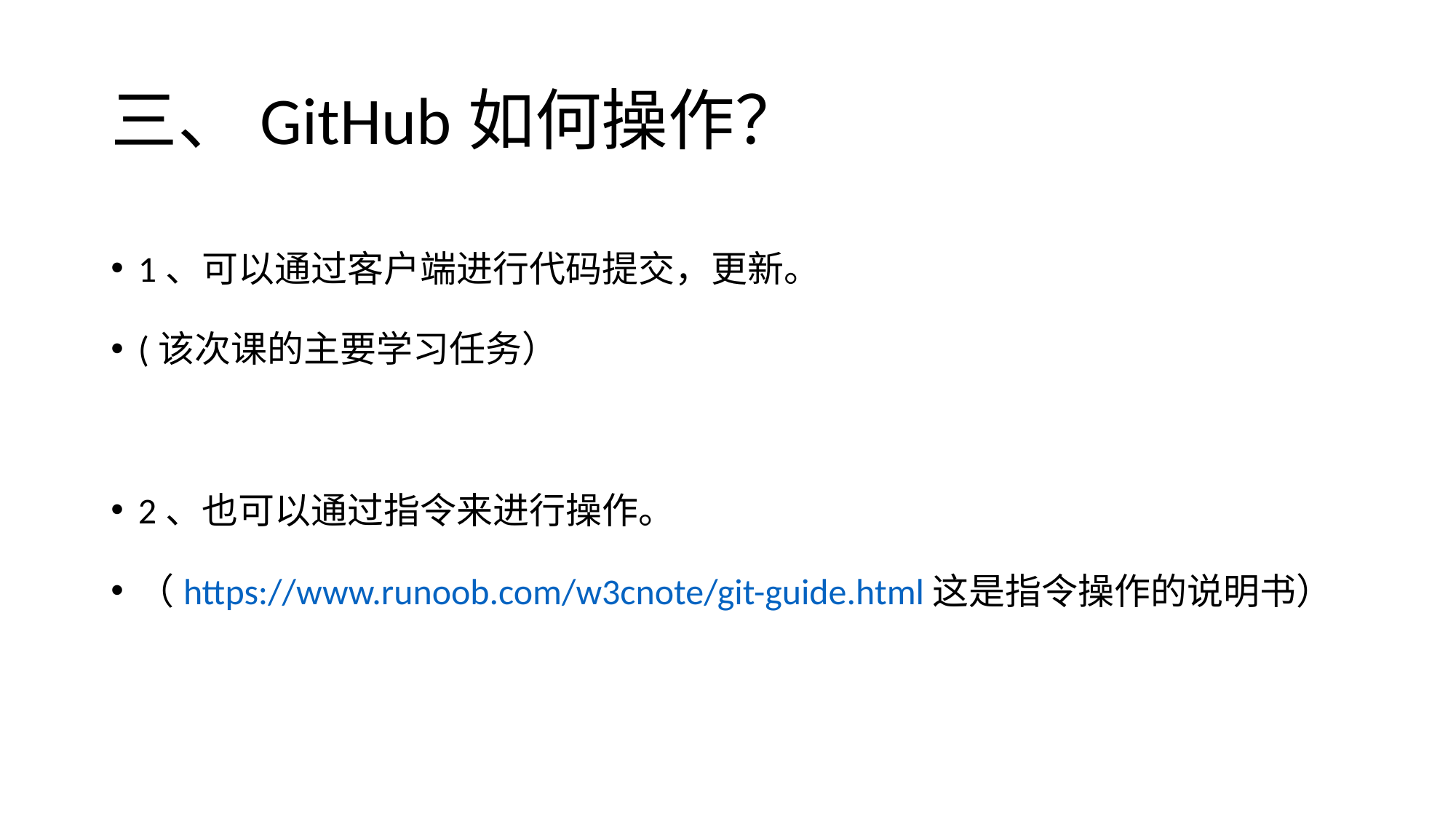

# 三、GitHub如何操作？
1、可以通过客户端进行代码提交，更新。
(该次课的主要学习任务）

2、也可以通过指令来进行操作。
（https://www.runoob.com/w3cnote/git-guide.html 这是指令操作的说明书）